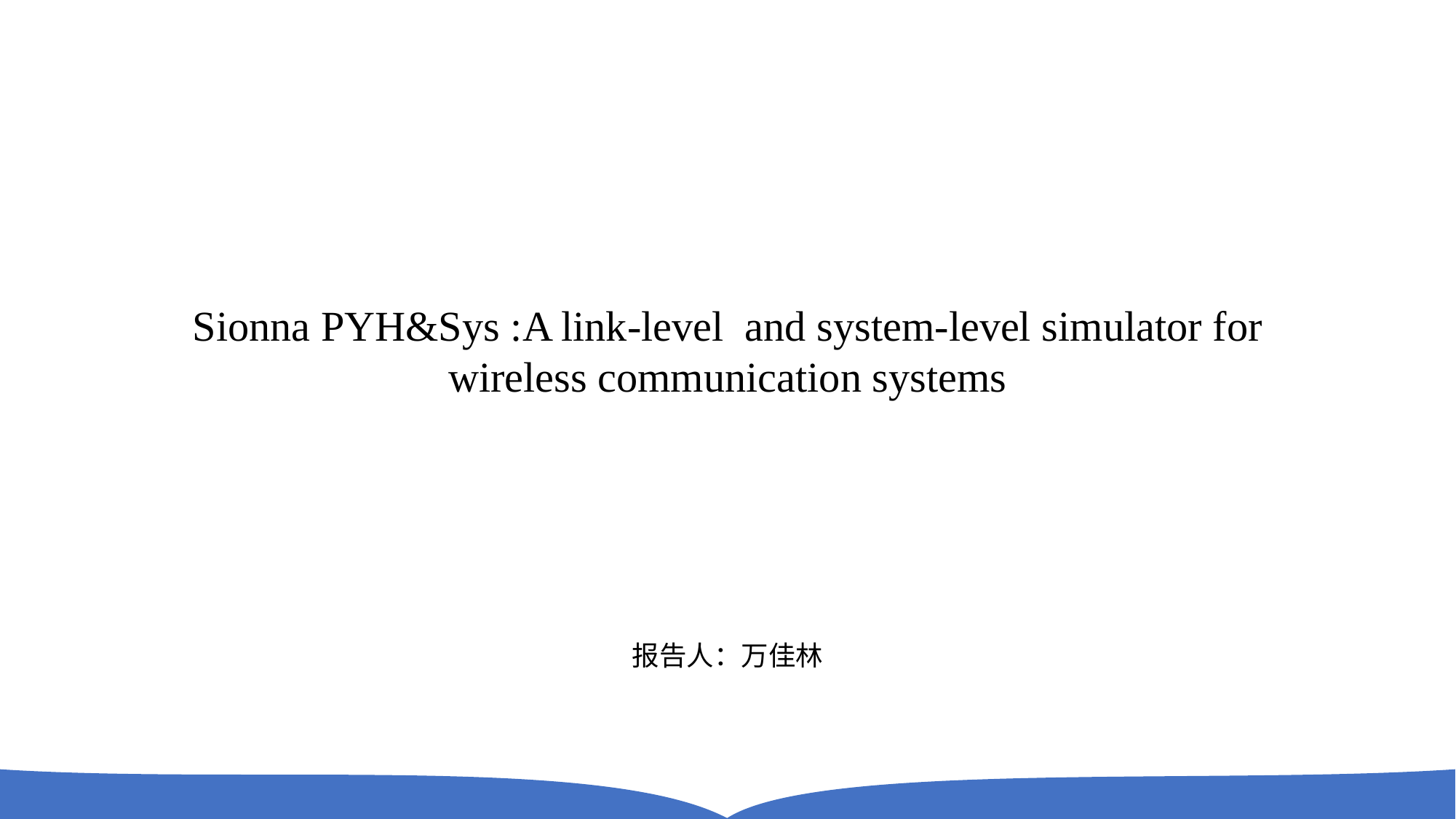

Sionna PYH&Sys :A link-level  and system-level simulator for wireless communication systems
报告人：万佳林